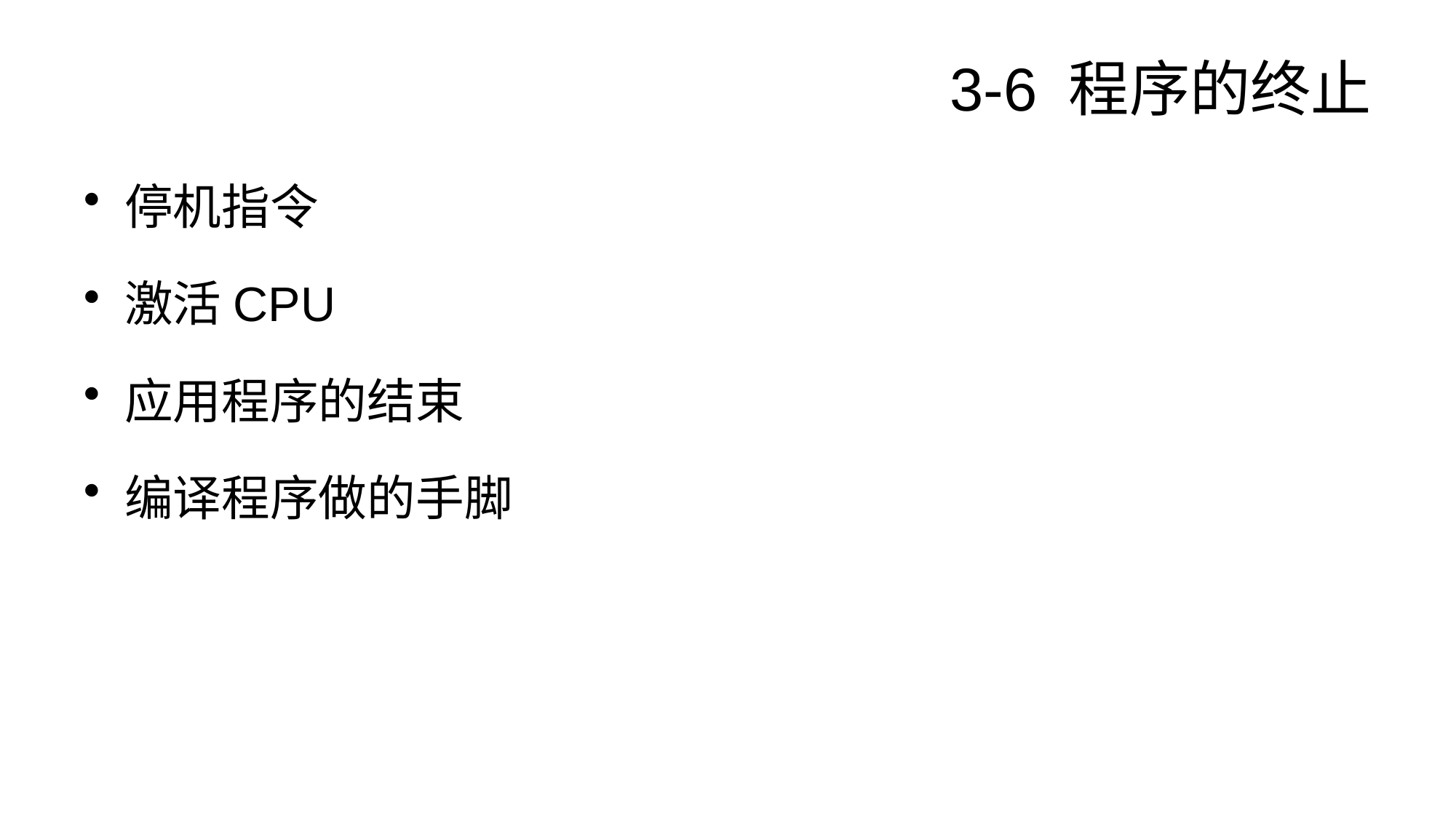

# 3-6 程序的终止
停机指令
激活CPU
应用程序的结束
编译程序做的手脚